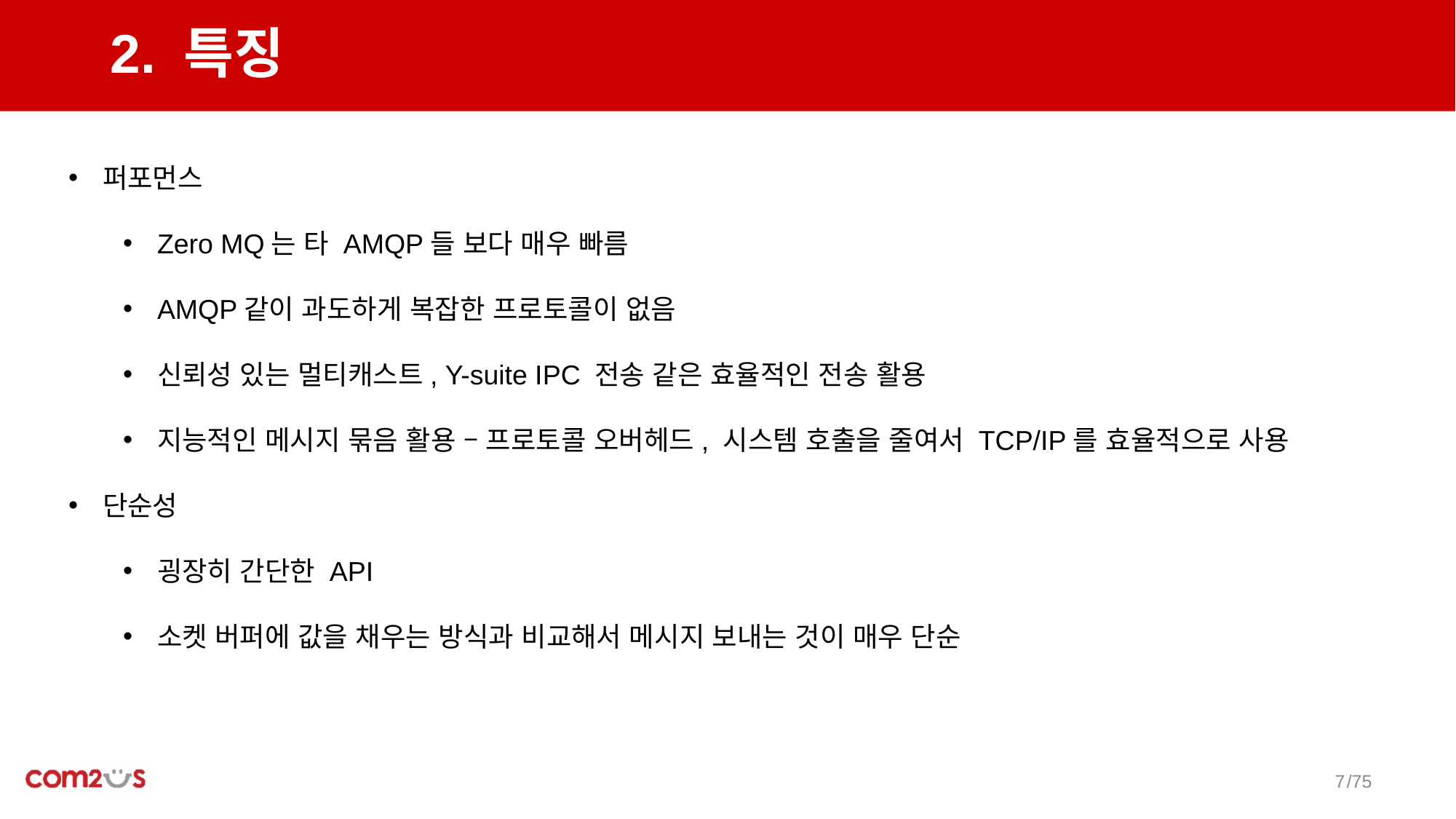

# 2. 특징
퍼포먼스

Zero MQ는 타 AMQP들 보다 매우 빠름

AMQP같이 과도하게 복잡한 프로토콜이 없음

신뢰성 있는 멀티캐스트, Y-suite IPC 전송 같은 효율적인 전송 활용

지능적인 메시지 묶음 활용 – 프로토콜 오버헤드, 시스템 호출을 줄여서 TCP/IP를 효율적으로 사용

단순성

굉장히 간단한 API

소켓 버퍼에 값을 채우는 방식과 비교해서 메시지 보내는 것이 매우 단순

7